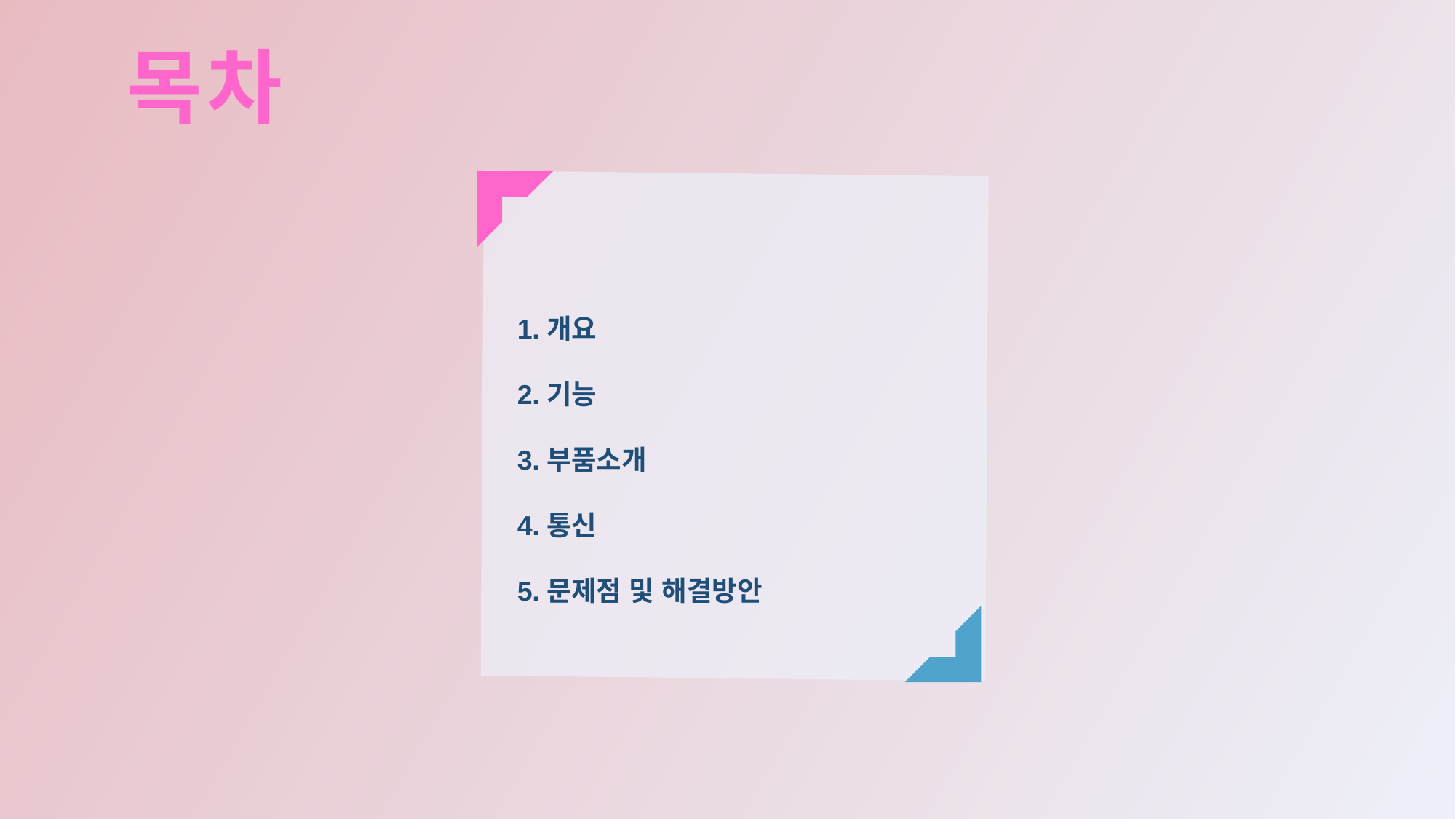

목차

1.개요
2.기능
3.부품소개
4.통신
5.문제점 및 해결방안